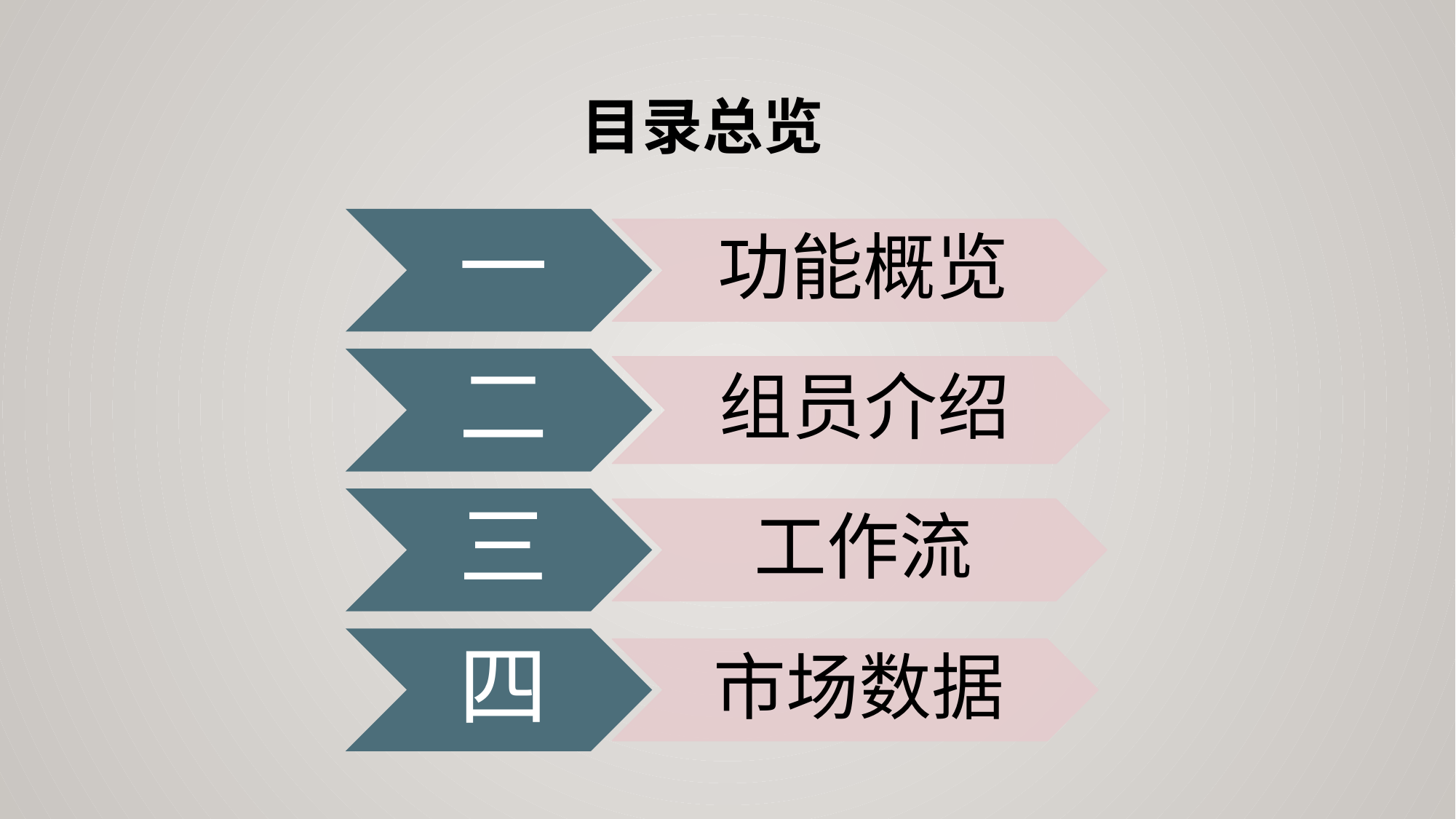

目录总览
一
功能概览
二
组员介绍
三
工作流
四
市场数据